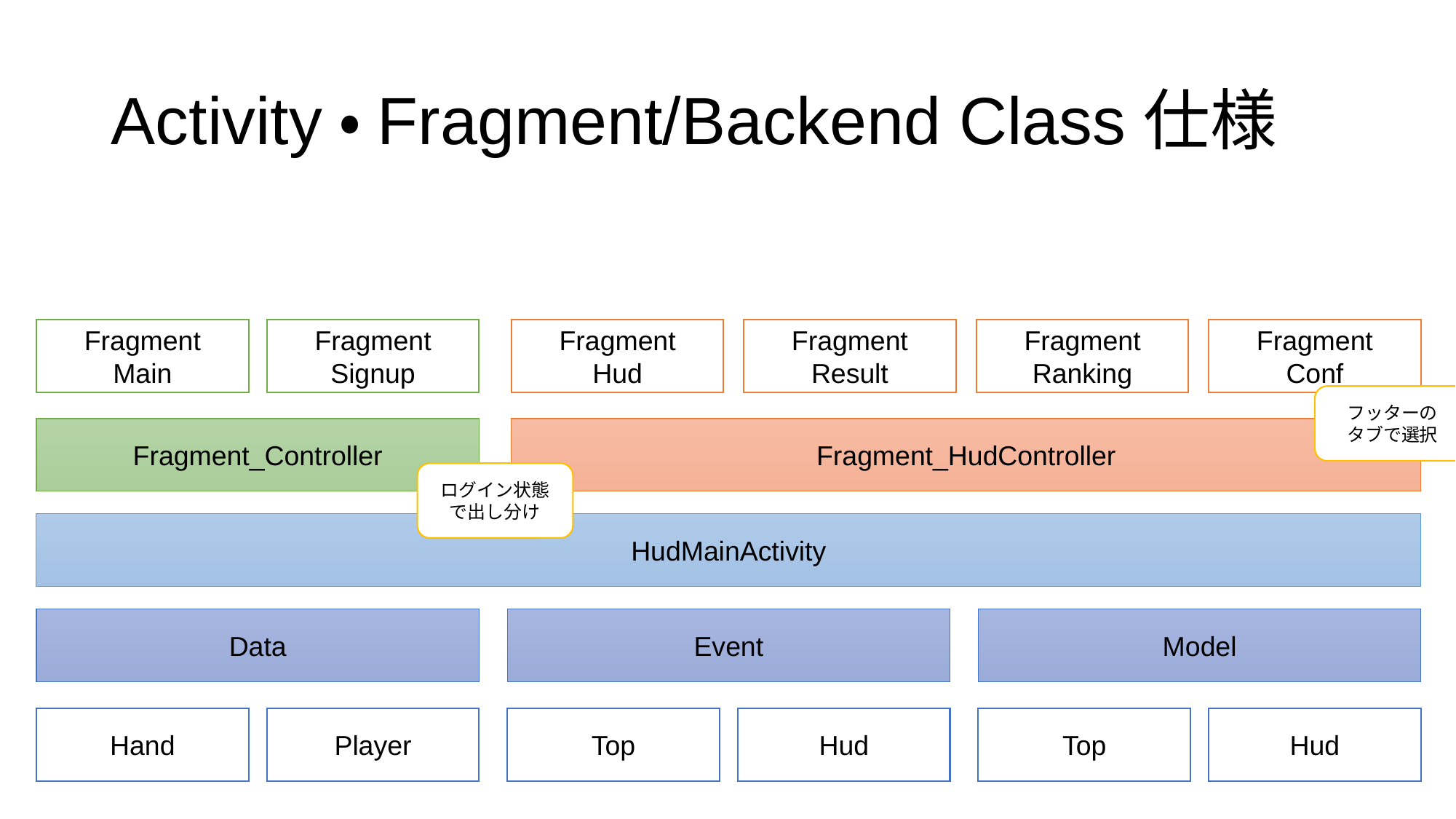

# Activity・Fragment/Backend Class仕様
Fragment
Main
Fragment
Signup
Fragment
Hud
Fragment
Result
Fragment
Ranking
Fragment
Conf
フッターの
タブで選択
Fragment_Controller
Fragment_HudController
ログイン状態で出し分け
HudMainActivity
Event
Model
Data
Hand
Player
Top
Hud
Top
Hud